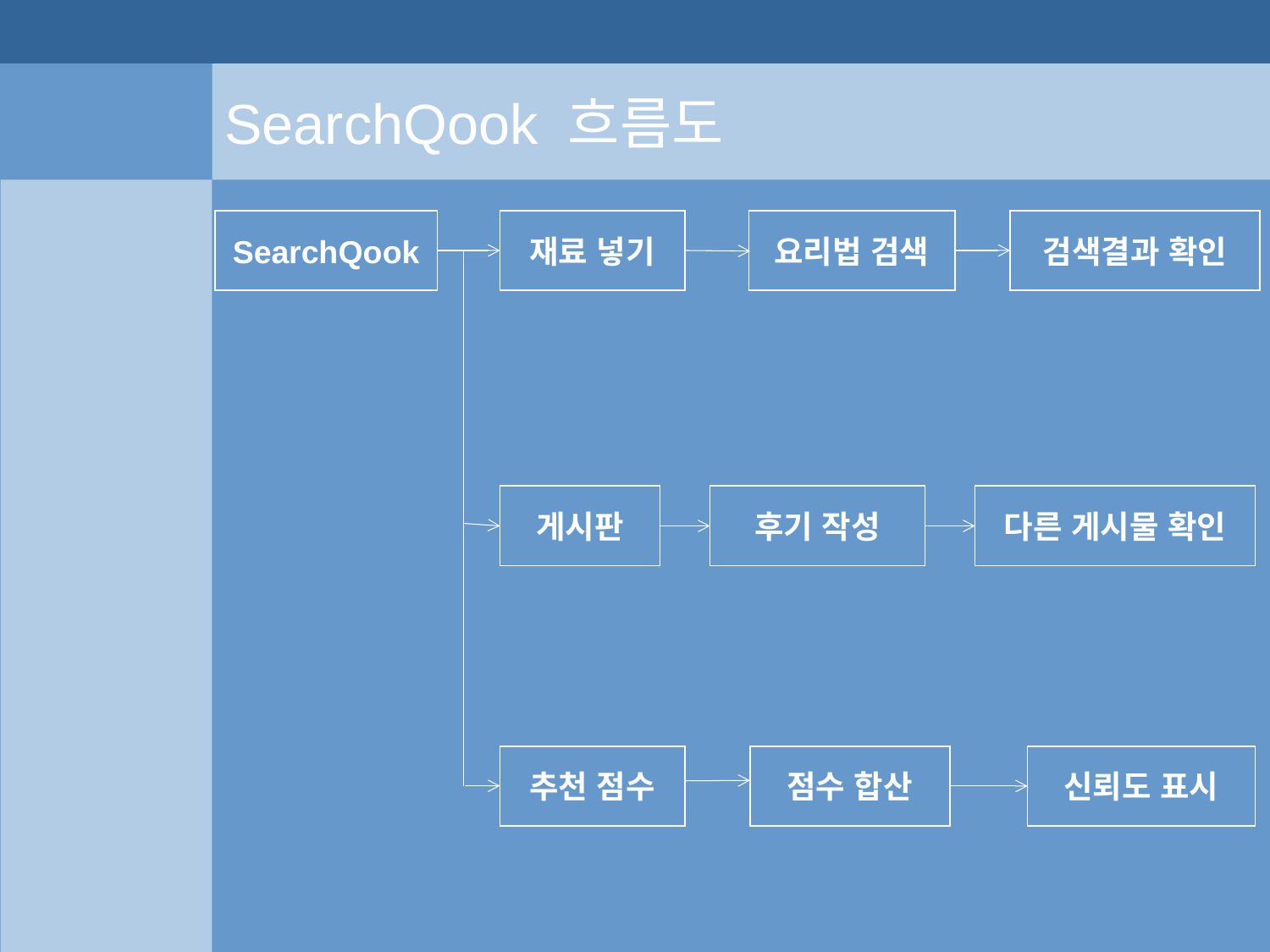

SearchQook 흐름도
SearchQook
재료 넣기
요리법 검색
검색결과 확인
게시판
후기 작성
다른 게시물 확인
신뢰도 표시
점수 합산
추천 점수